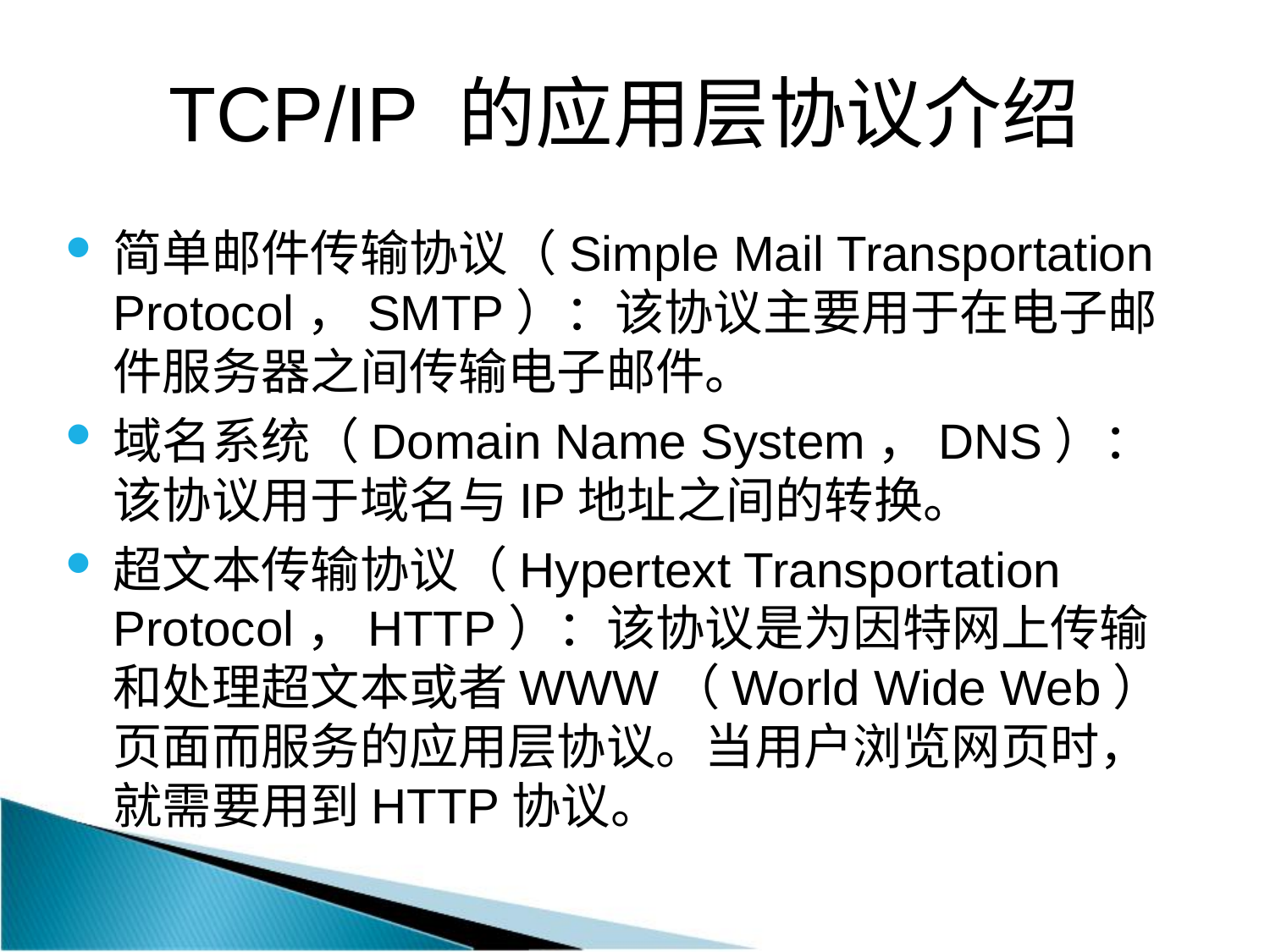

# TCP/IP 的应用层协议介绍
简单邮件传输协议（Simple Mail Transportation Protocol，SMTP）：该协议主要用于在电子邮件服务器之间传输电子邮件。
域名系统（Domain Name System，DNS）：该协议用于域名与IP地址之间的转换。
超文本传输协议（Hypertext Transportation Protocol，HTTP）：该协议是为因特网上传输和处理超文本或者WWW（World Wide Web）页面而服务的应用层协议。当用户浏览网页时，就需要用到HTTP协议。